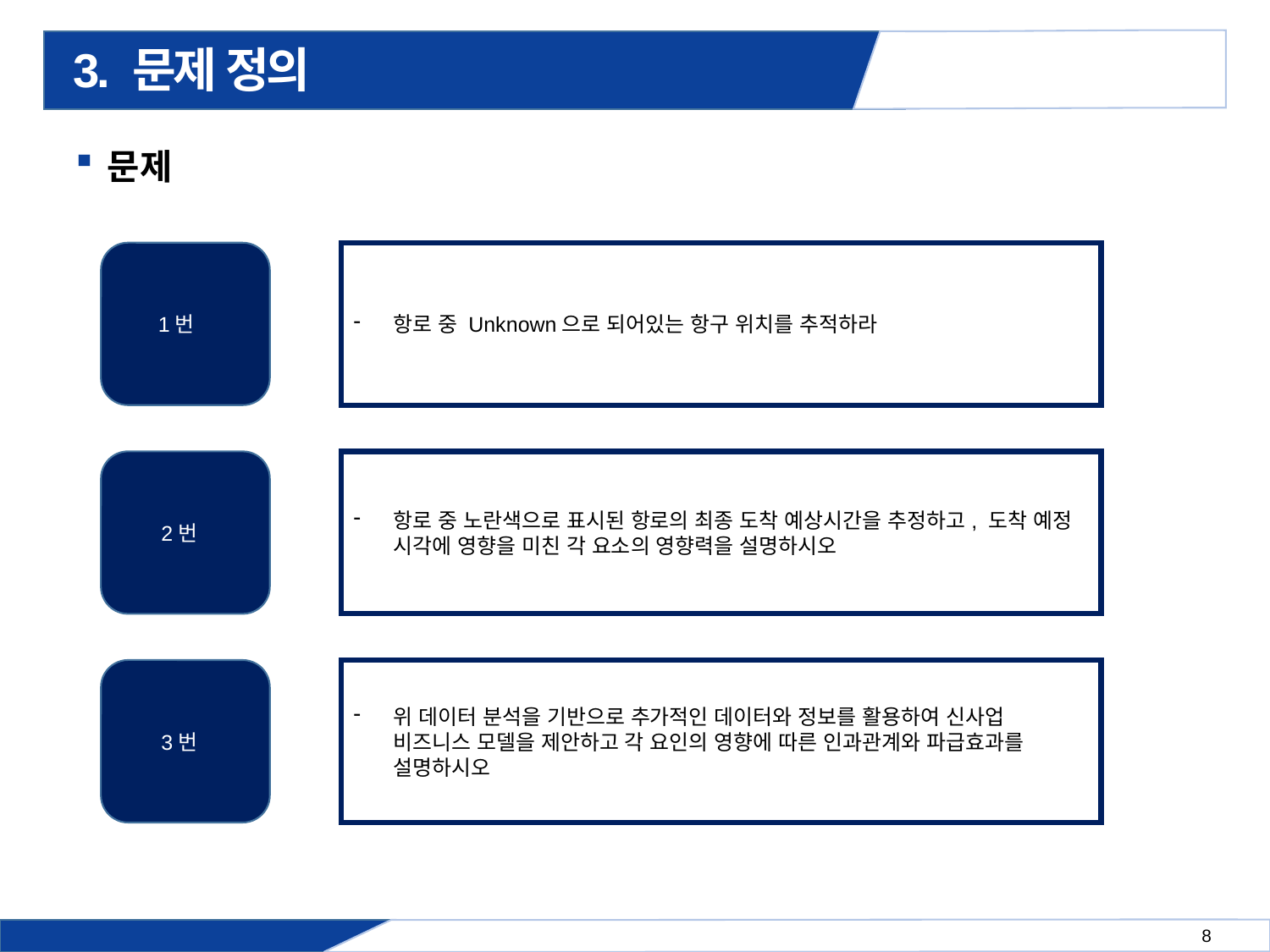

# 3. 문제 정의
문제
1번
항로 중 Unknown으로 되어있는 항구 위치를 추적하라
2번
항로 중 노란색으로 표시된 항로의 최종 도착 예상시간을 추정하고, 도착 예정 시각에 영향을 미친 각 요소의 영향력을 설명하시오
3번
위 데이터 분석을 기반으로 추가적인 데이터와 정보를 활용하여 신사업 비즈니스 모델을 제안하고 각 요인의 영향에 따른 인과관계와 파급효과를  설명하시오
8